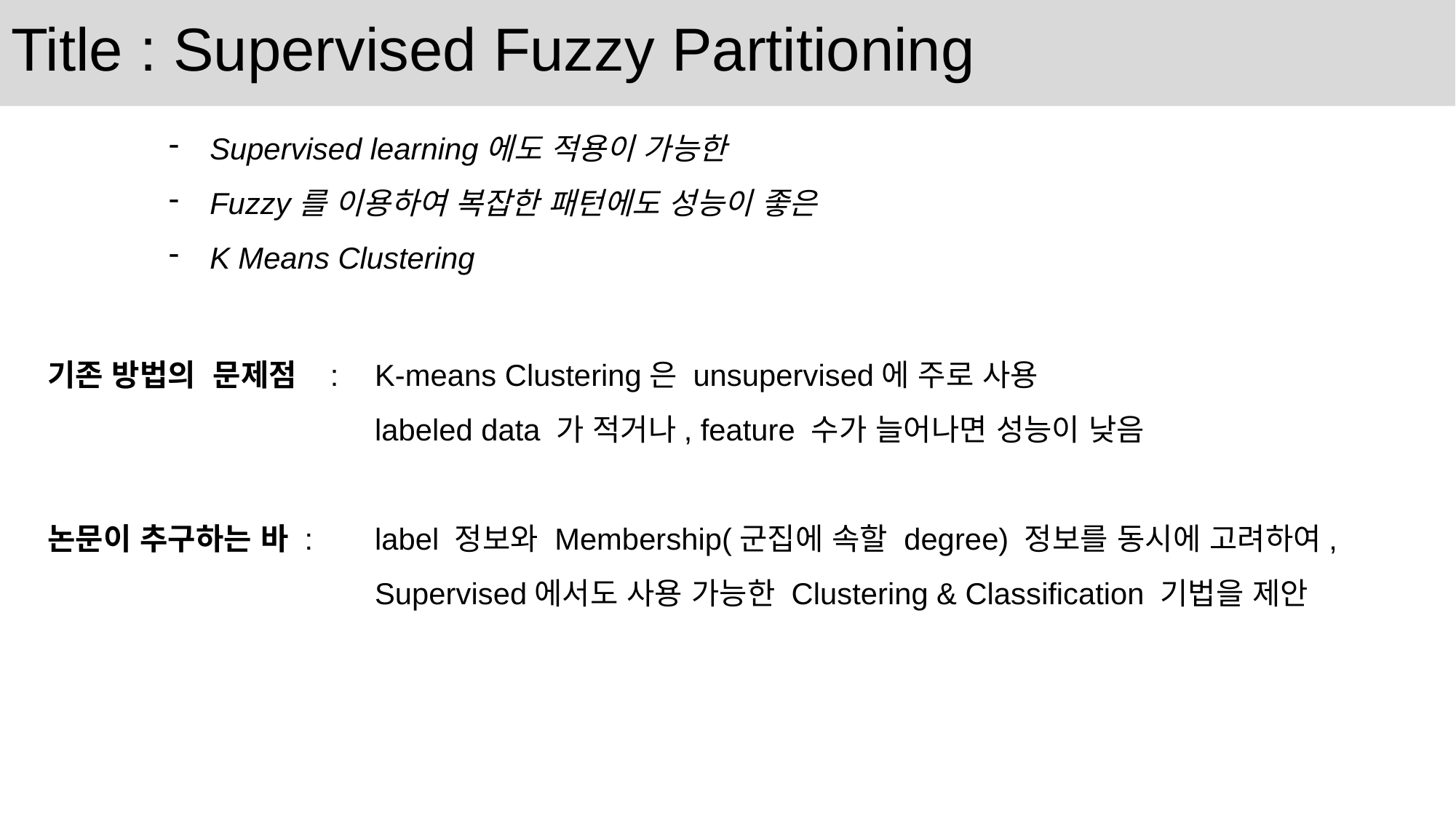

Title : Supervised Fuzzy Partitioning
Supervised learning에도 적용이 가능한
Fuzzy를 이용하여 복잡한 패턴에도 성능이 좋은
K Means Clustering
기존 방법의  문제점   :	K-means Clustering은 unsupervised에 주로 사용
			labeled data 가 적거나, feature 수가 늘어나면 성능이 낮음

논문이 추구하는 바 :	label 정보와 Membership(군집에 속할 degree) 정보를 동시에 고려하여,
			Supervised에서도 사용 가능한 Clustering & Classification 기법을 제안